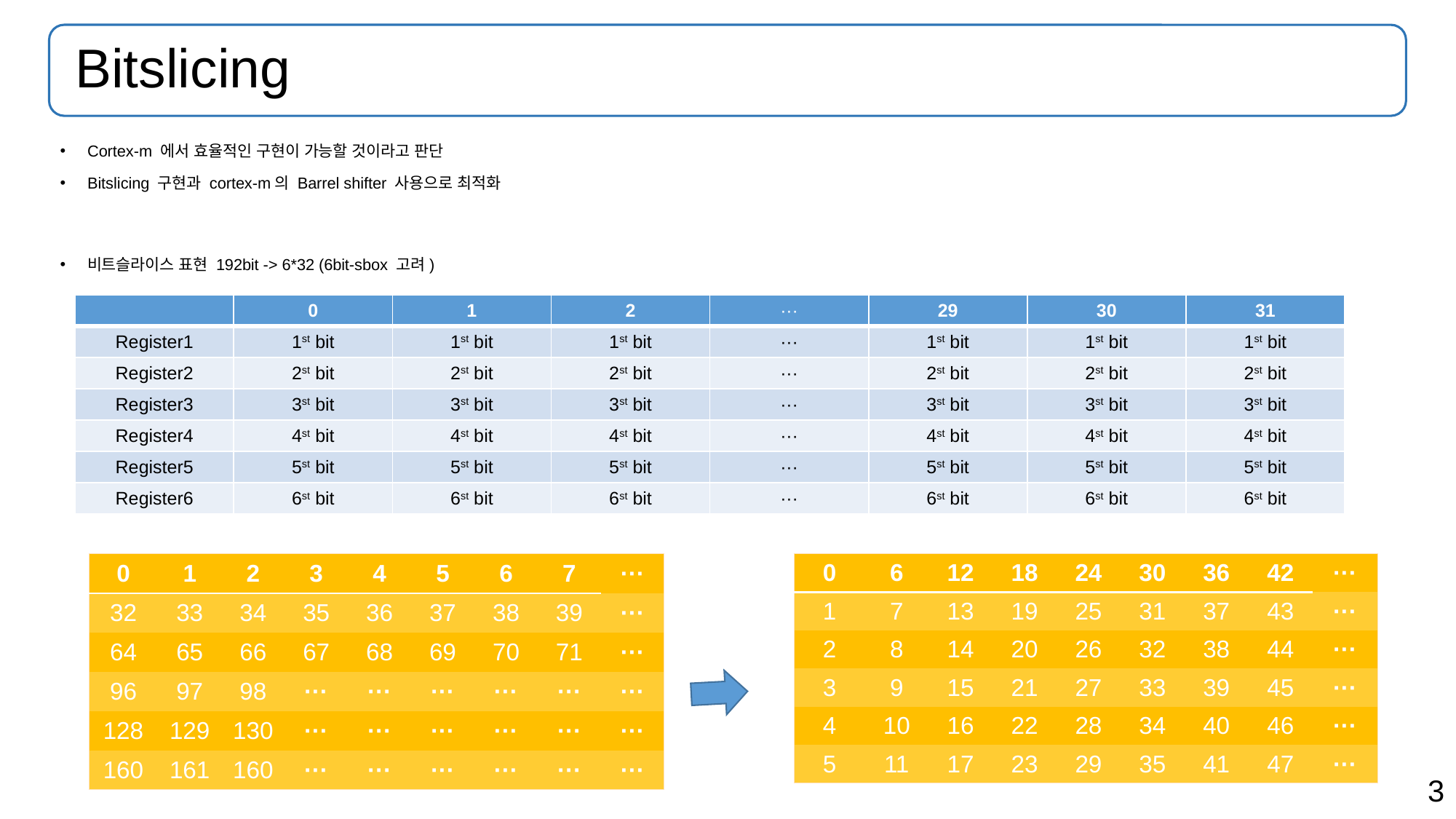

# Bitslicing
Cortex-m 에서 효율적인 구현이 가능할 것이라고 판단
Bitslicing 구현과 cortex-m의 Barrel shifter 사용으로 최적화

비트슬라이스 표현 192bit -> 6*32 (6bit-sbox 고려)
|  | 0 | 1 | 2 | ··· | 29 | 30 | 31 |
| --- | --- | --- | --- | --- | --- | --- | --- |
| Register1 | 1st bit | 1st bit | 1st bit | ··· | 1st bit | 1st bit | 1st bit |
| Register2 | 2st bit | 2st bit | 2st bit | ··· | 2st bit | 2st bit | 2st bit |
| Register3 | 3st bit | 3st bit | 3st bit | ··· | 3st bit | 3st bit | 3st bit |
| Register4 | 4st bit | 4st bit | 4st bit | ··· | 4st bit | 4st bit | 4st bit |
| Register5 | 5st bit | 5st bit | 5st bit | ··· | 5st bit | 5st bit | 5st bit |
| Register6 | 6st bit | 6st bit | 6st bit | ··· | 6st bit | 6st bit | 6st bit |
| 0 | 1 | 2 | 3 | 4 | 5 | 6 | 7 | ··· |
| --- | --- | --- | --- | --- | --- | --- | --- | --- |
| 32 | 33 | 34 | 35 | 36 | 37 | 38 | 39 | ··· |
| 64 | 65 | 66 | 67 | 68 | 69 | 70 | 71 | ··· |
| 96 | 97 | 98 | ··· | ··· | ··· | ··· | ··· | ··· |
| 128 | 129 | 130 | ··· | ··· | ··· | ··· | ··· | ··· |
| 160 | 161 | 160 | ··· | ··· | ··· | ··· | ··· | ··· |
| 0 | 6 | 12 | 18 | 24 | 30 | 36 | 42 | ··· |
| --- | --- | --- | --- | --- | --- | --- | --- | --- |
| 1 | 7 | 13 | 19 | 25 | 31 | 37 | 43 | ··· |
| 2 | 8 | 14 | 20 | 26 | 32 | 38 | 44 | ··· |
| 3 | 9 | 15 | 21 | 27 | 33 | 39 | 45 | ··· |
| 4 | 10 | 16 | 22 | 28 | 34 | 40 | 46 | ··· |
| 5 | 11 | 17 | 23 | 29 | 35 | 41 | 47 | ··· |